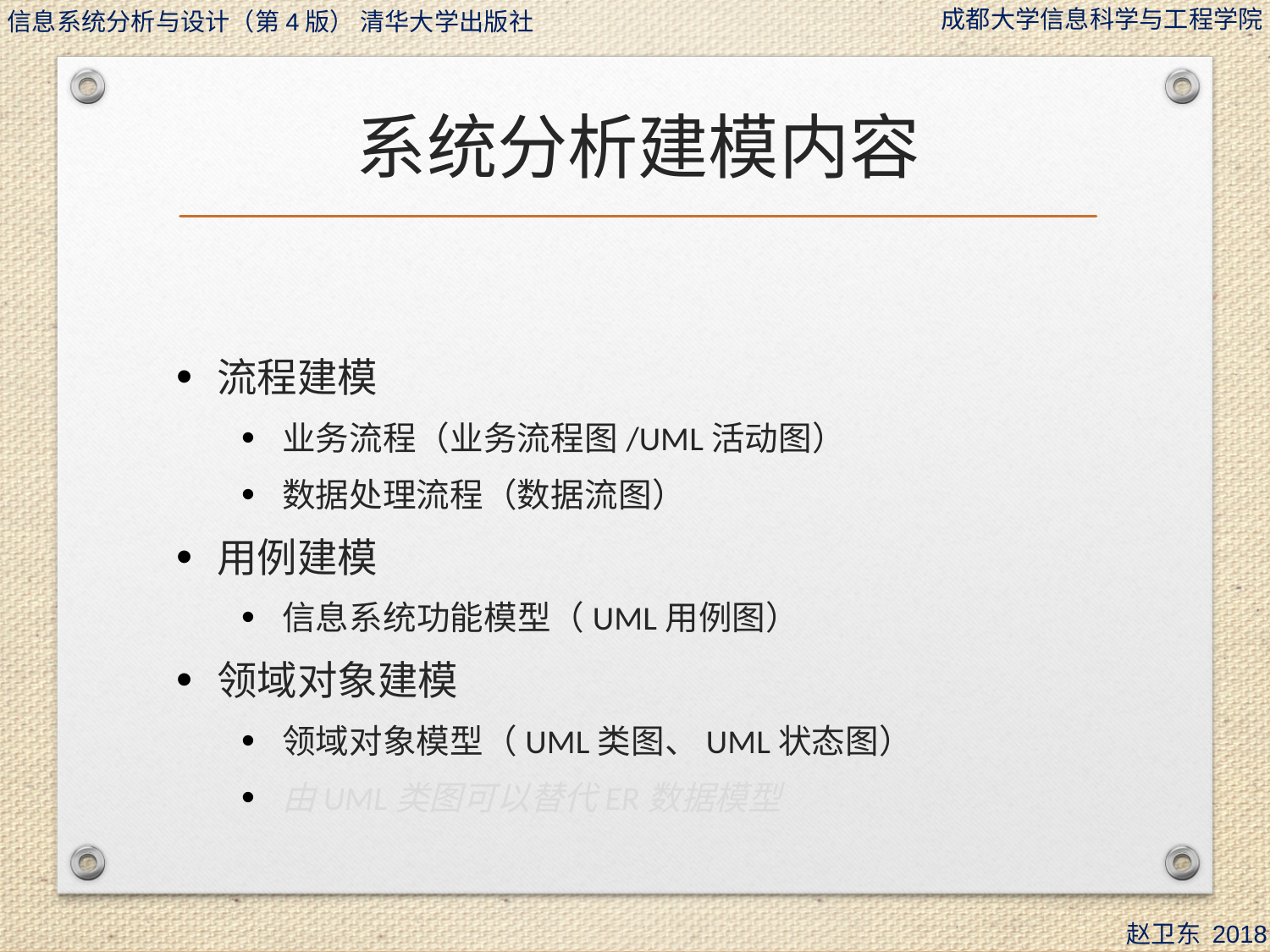

# 系统分析建模内容
流程建模
业务流程（业务流程图/UML活动图）
数据处理流程（数据流图）
用例建模
信息系统功能模型（UML用例图）
领域对象建模
领域对象模型（UML类图、UML状态图）
由UML类图可以替代ER数据模型